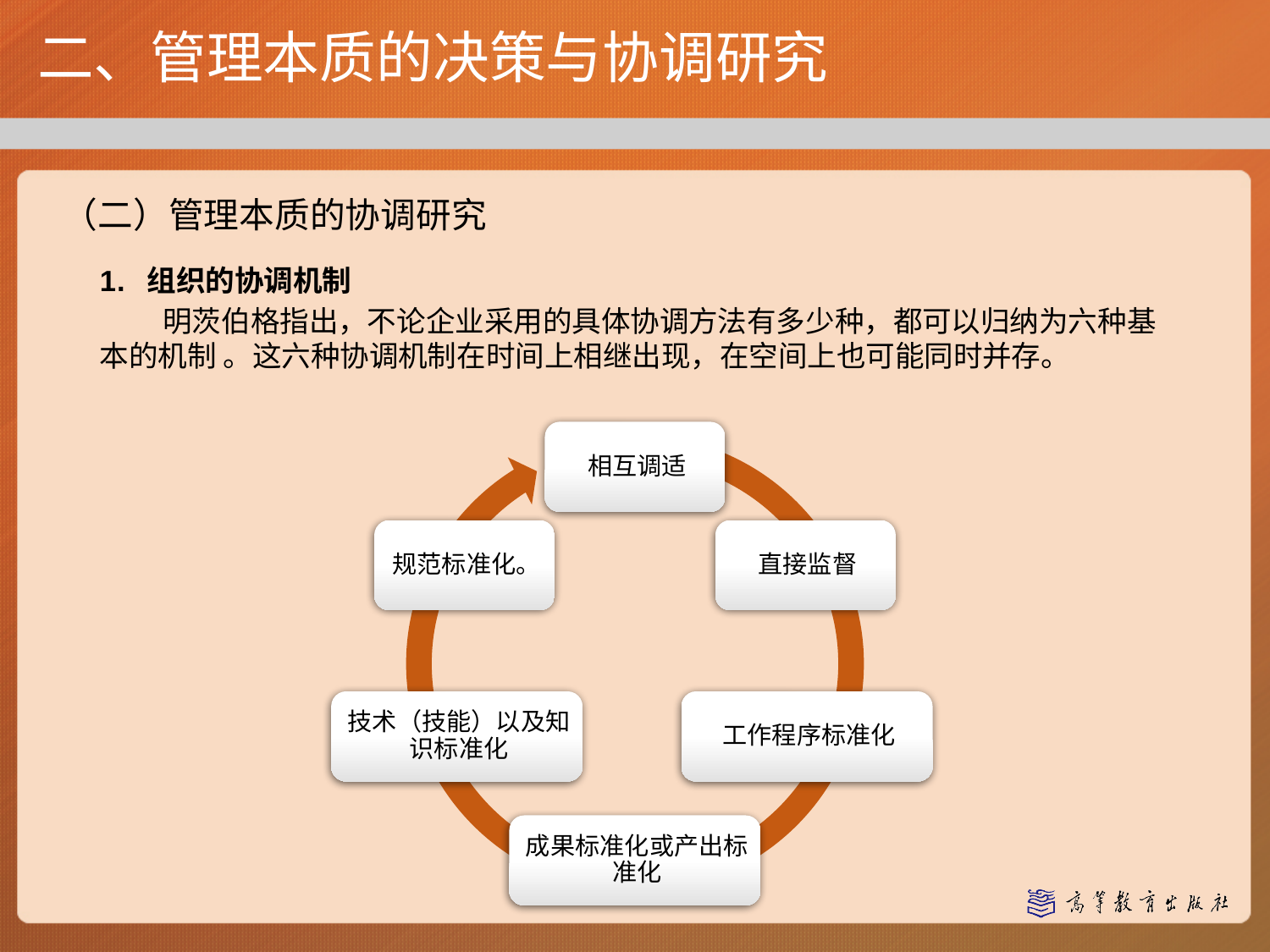

二、管理本质的决策与协调研究
（二）管理本质的协调研究
组织的协调机制
明茨伯格指出，不论企业采用的具体协调方法有多少种，都可以归纳为六种基本的机制 。这六种协调机制在时间上相继出现，在空间上也可能同时并存。
相互调适
直接监督
工作程序标准化
成果标准化或产出标准化
技术（技能）以及知识标准化
规范标准化。